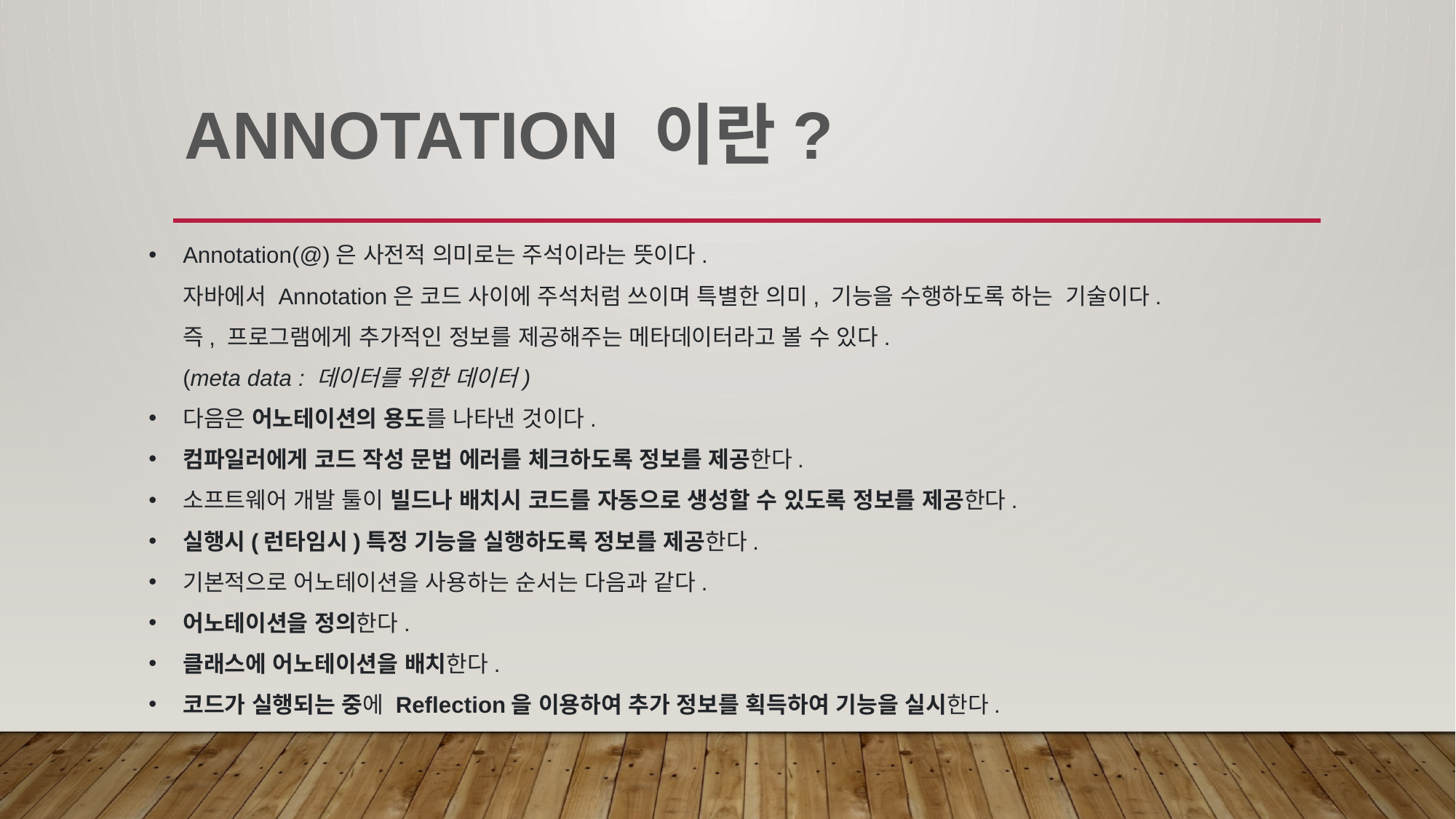

# Annotation 이란?
Annotation(@)은 사전적 의미로는 주석이라는 뜻이다.
자바에서 Annotation은 코드 사이에 주석처럼 쓰이며 특별한 의미, 기능을 수행하도록 하는  기술이다.
즉, 프로그램에게 추가적인 정보를 제공해주는 메타데이터라고 볼 수 있다.
(meta data : 데이터를 위한 데이터)
다음은 어노테이션의 용도를 나타낸 것이다.
컴파일러에게 코드 작성 문법 에러를 체크하도록 정보를 제공한다.
소프트웨어 개발 툴이 빌드나 배치시 코드를 자동으로 생성할 수 있도록 정보를 제공한다.
실행시(런타임시)특정 기능을 실행하도록 정보를 제공한다.
기본적으로 어노테이션을 사용하는 순서는 다음과 같다.
어노테이션을 정의한다.
클래스에 어노테이션을 배치한다.
코드가 실행되는 중에 Reflection을 이용하여 추가 정보를 획득하여 기능을 실시한다.